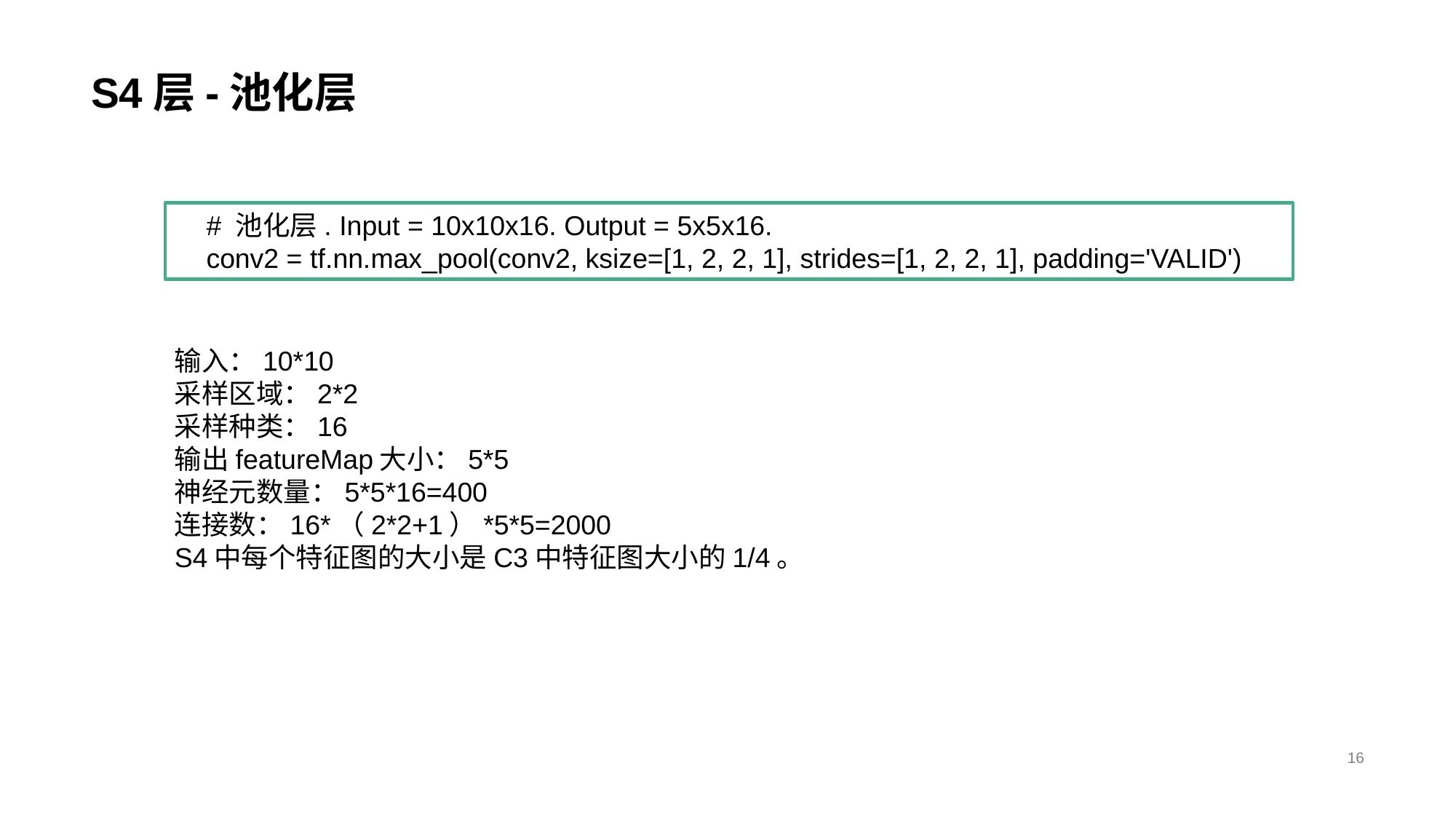

# S4层-池化层
    # 池化层. Input = 10x10x16. Output = 5x5x16.
    conv2 = tf.nn.max_pool(conv2, ksize=[1, 2, 2, 1], strides=[1, 2, 2, 1], padding='VALID')
输入：10*10
采样区域：2*2
采样种类：16
输出featureMap大小：5*5
神经元数量：5*5*16=400
连接数：16*（2*2+1）*5*5=2000
S4中每个特征图的大小是C3中特征图大小的1/4。
16